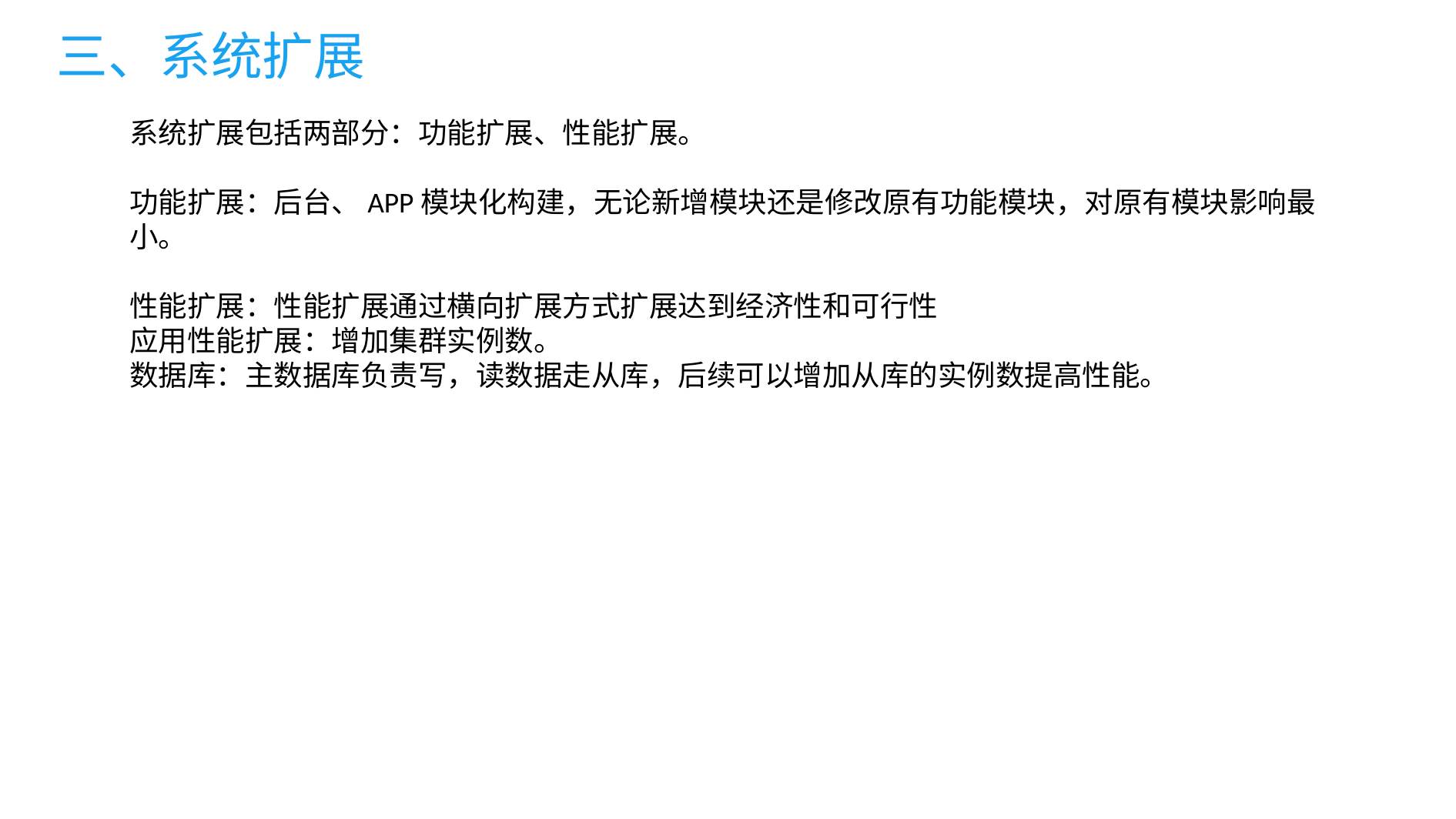

# 三、系统扩展
系统扩展包括两部分：功能扩展、性能扩展。

功能扩展：后台、APP模块化构建，无论新增模块还是修改原有功能模块，对原有模块影响最小。

性能扩展：性能扩展通过横向扩展方式扩展达到经济性和可行性
应用性能扩展：增加集群实例数。
数据库：主数据库负责写，读数据走从库，后续可以增加从库的实例数提高性能。